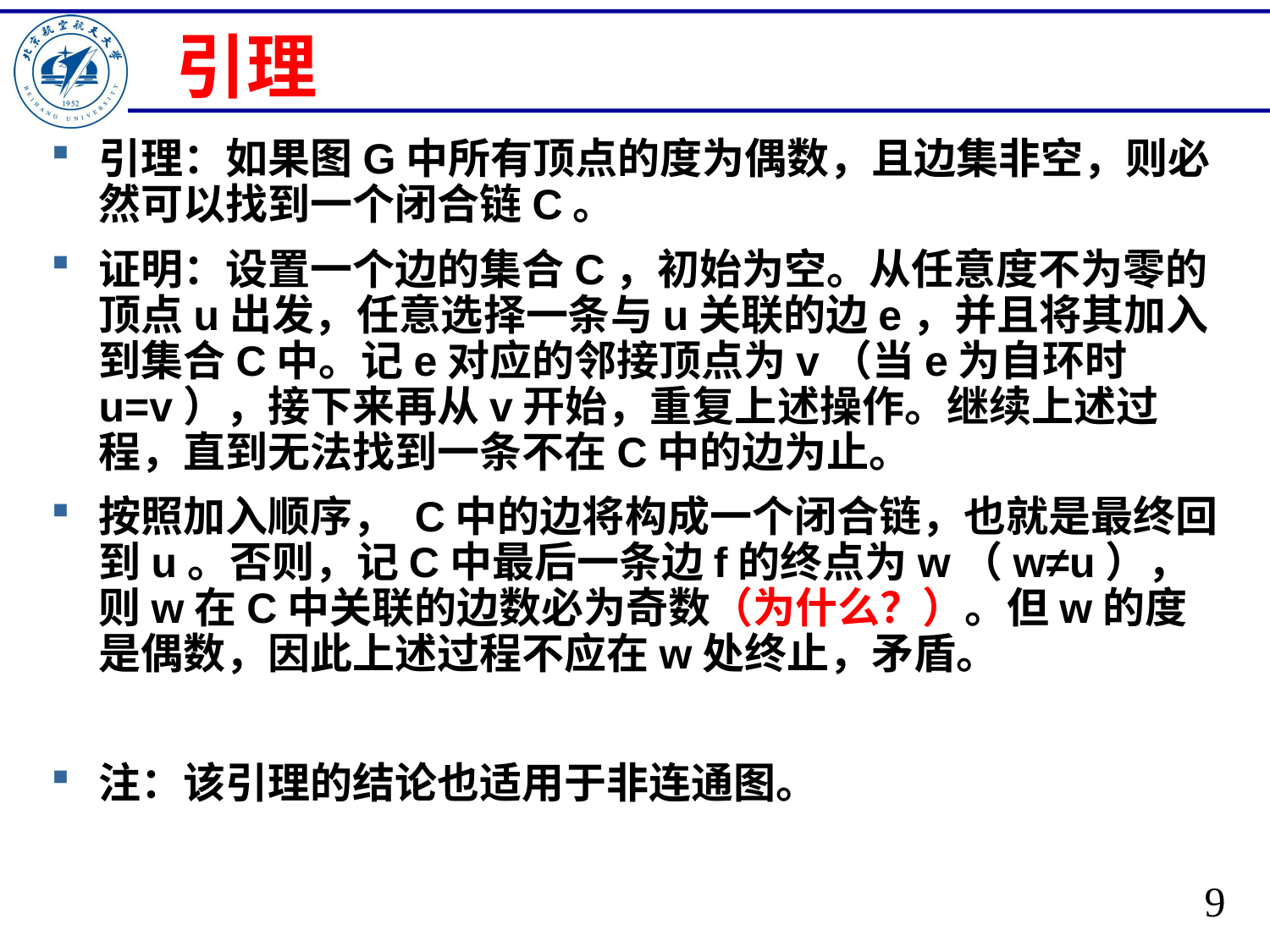

# 引理
引理：如果图G中所有顶点的度为偶数，且边集非空，则必然可以找到一个闭合链C。
证明：设置一个边的集合C，初始为空。从任意度不为零的顶点u出发，任意选择一条与u关联的边e，并且将其加入到集合C中。记e对应的邻接顶点为v（当e为自环时u=v），接下来再从v开始，重复上述操作。继续上述过程，直到无法找到一条不在C中的边为止。
按照加入顺序， C中的边将构成一个闭合链，也就是最终回到u。否则，记C中最后一条边f的终点为w（w≠u），则w在C中关联的边数必为奇数（为什么？）。但w的度是偶数，因此上述过程不应在w处终止，矛盾。

注：该引理的结论也适用于非连通图。